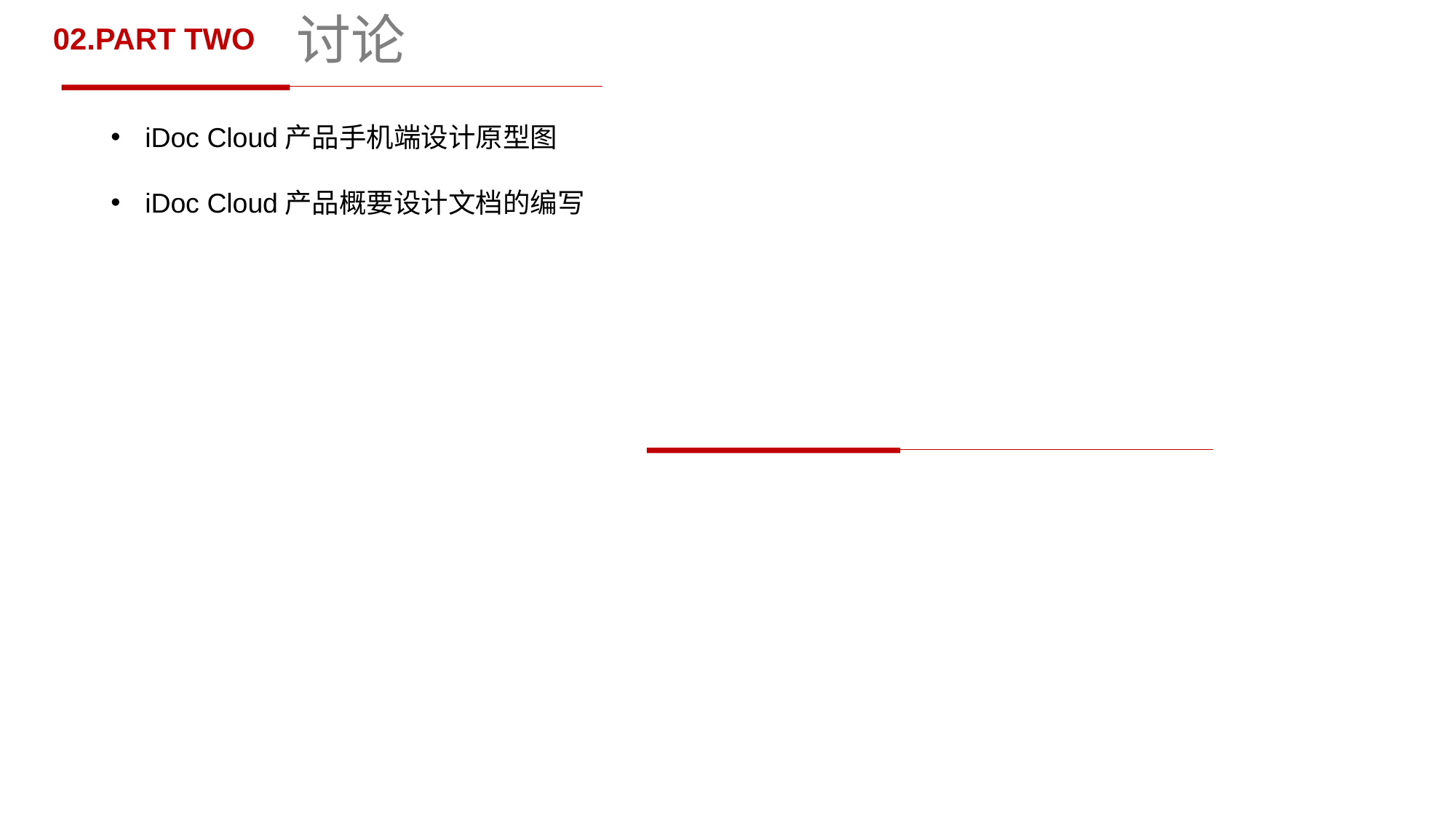

讨论
02.PART TWO

iDoc Cloud产品手机端设计原型图

iDoc Cloud产品概要设计文档的编写